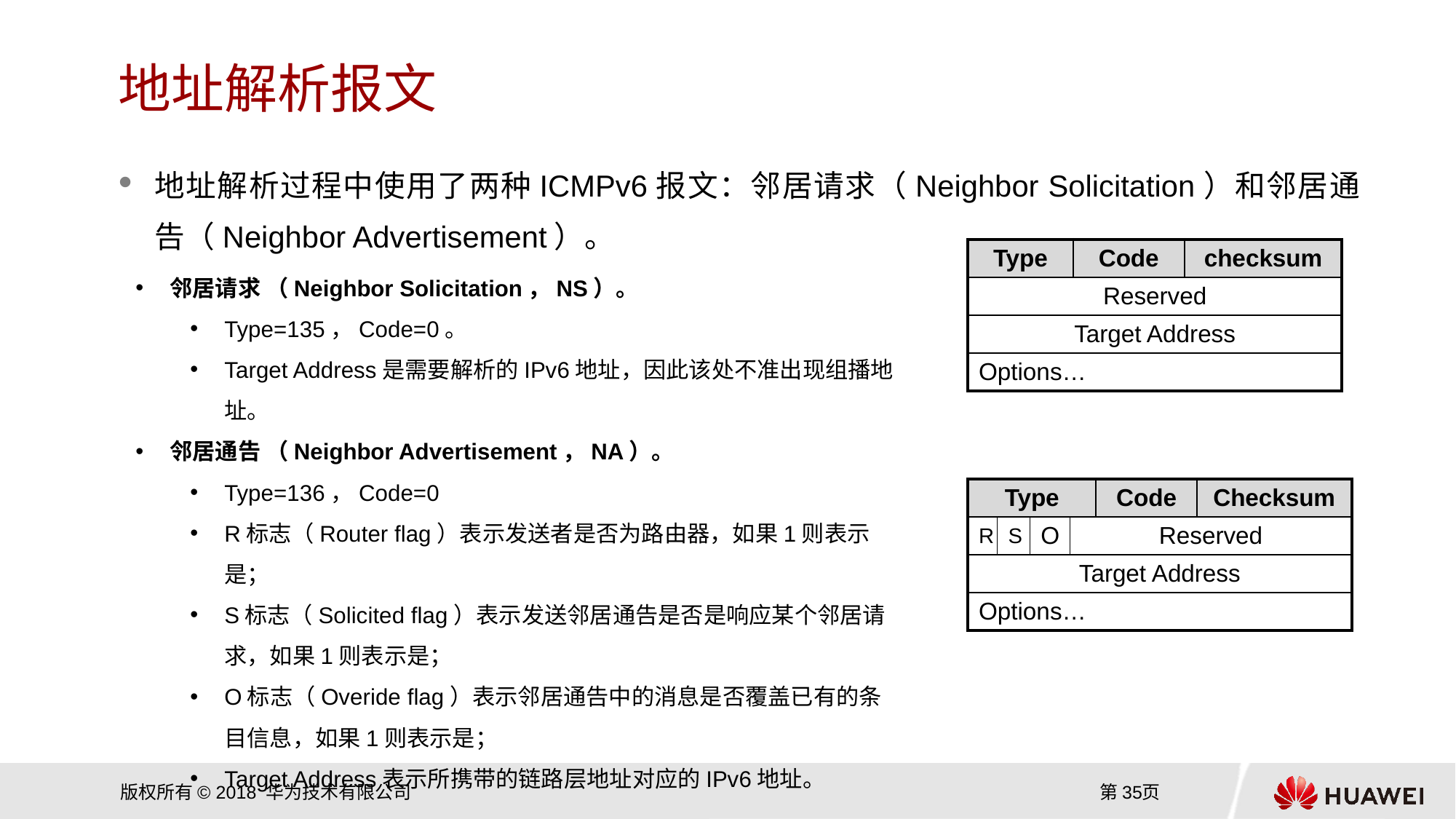

# 地址解析报文
地址解析过程中使用了两种ICMPv6报文：邻居请求（Neighbor Solicitation）和邻居通告（Neighbor Advertisement）。

| Type | Code | checksum |
| --- | --- | --- |
| Reserved |  |  |
| Target Address |  |  |
| Options… |  |  |
邻居请求 （Neighbor Solicitation，NS）。
Type=135，Code=0。
Target Address是需要解析的IPv6地址，因此该处不准出现组播地址。
邻居通告 （Neighbor Advertisement，NA）。
Type=136，Code=0
R标志（Router flag）表示发送者是否为路由器，如果1则表示是；
S标志（Solicited flag）表示发送邻居通告是否是响应某个邻居请求，如果1则表示是；
O标志（Overide flag）表示邻居通告中的消息是否覆盖已有的条目信息，如果1则表示是；
Target Address表示所携带的链路层地址对应的IPv6地址。
| Type |  |  |  | Code | Checksum |
| --- | --- | --- | --- | --- | --- |
| R | S | O | Reserved |  |  |
| Target Address |  |  |  |  |  |
| Options… |  |  |  |  |  |